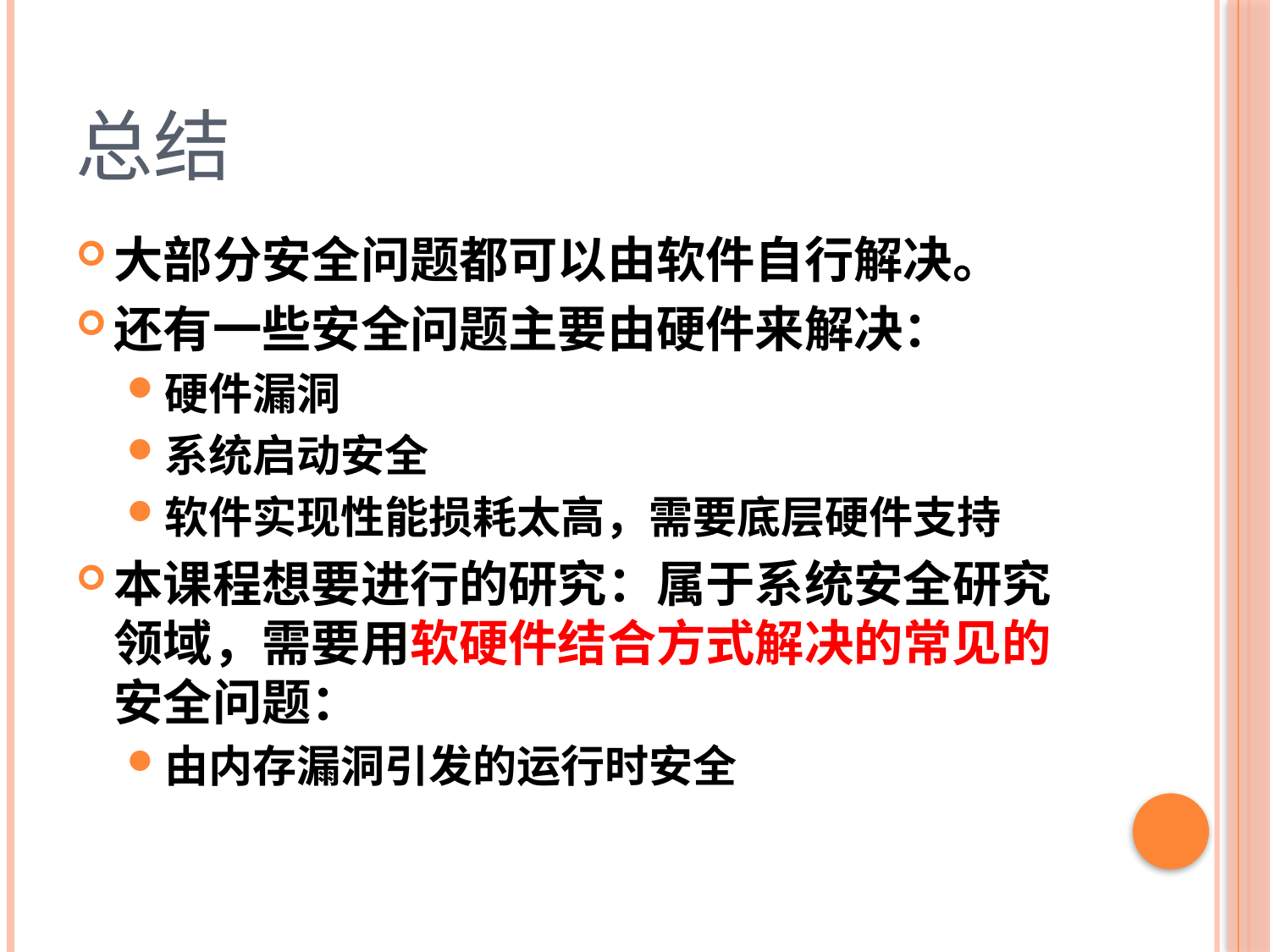

# 总结
大部分安全问题都可以由软件自行解决。
还有一些安全问题主要由硬件来解决：
硬件漏洞
系统启动安全
软件实现性能损耗太高，需要底层硬件支持
本课程想要进行的研究：属于系统安全研究领域，需要用软硬件结合方式解决的常见的安全问题：
由内存漏洞引发的运行时安全